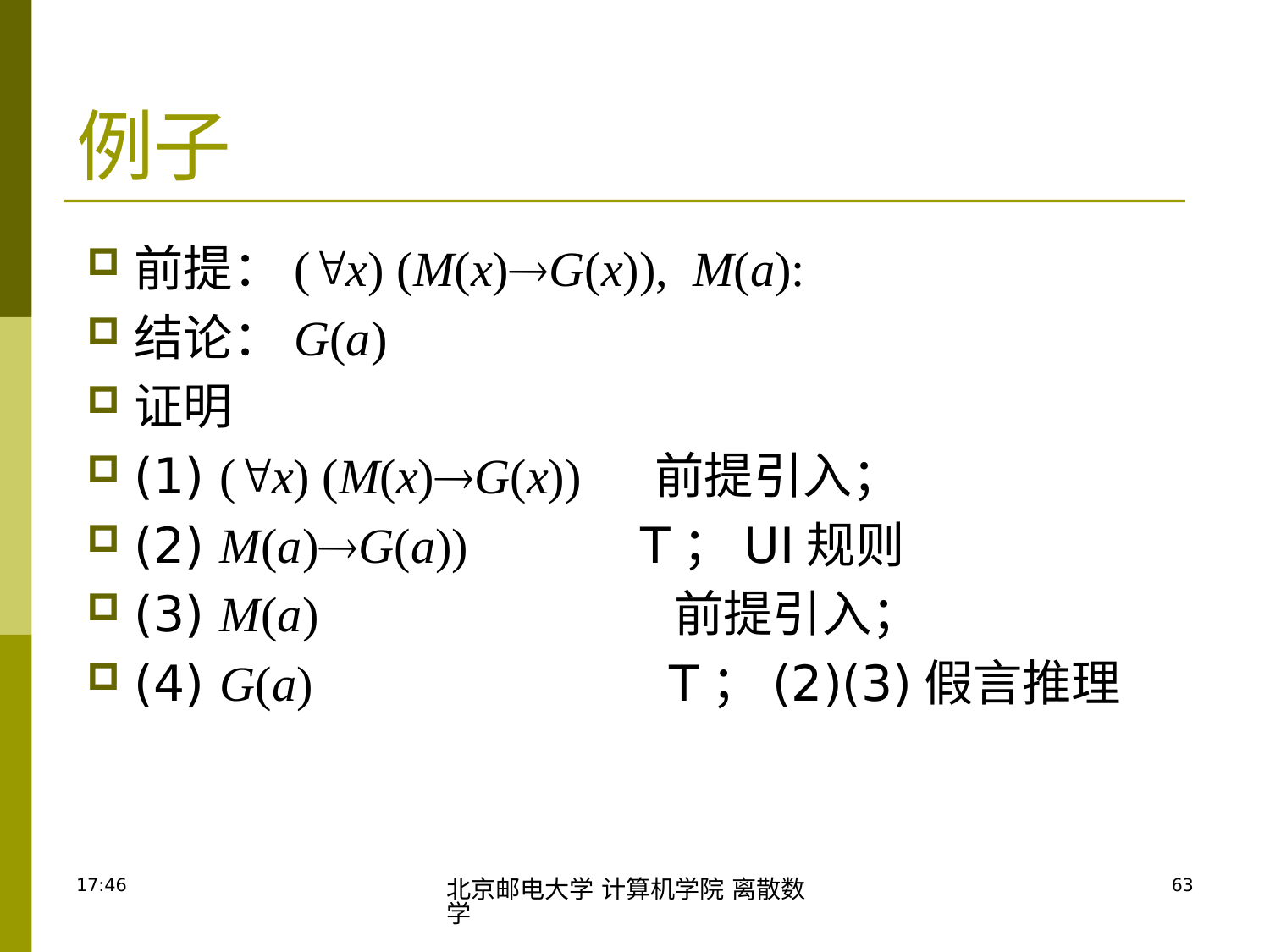

# 例子
前提：(∀x) (M(x)→G(x)),  M(a):
结论：G(a)
证明
(1) (∀x) (M(x)→G(x))     前提引入；
(2) M(a)→G(a))           T；UI规则
(3) M(a)                            前提引入；
(4) G(a)                             T；(2)(3)假言推理
17:46
北京邮电大学 计算机学院 离散数学
63